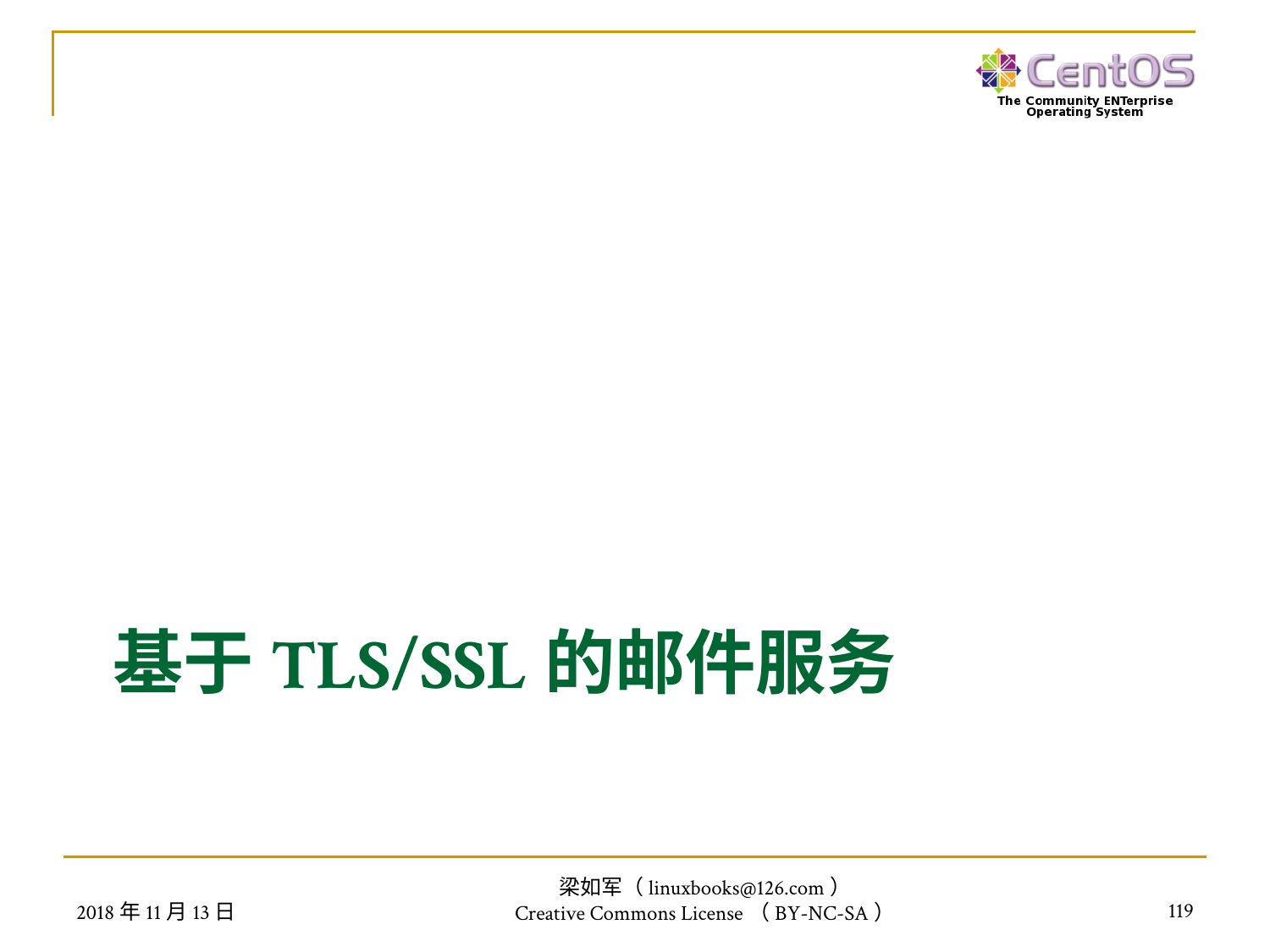

# 基于TLS/SSL的邮件服务
2018年11月13日
119
梁如军（linuxbooks@126.com）
Creative Commons License（BY-NC-SA）